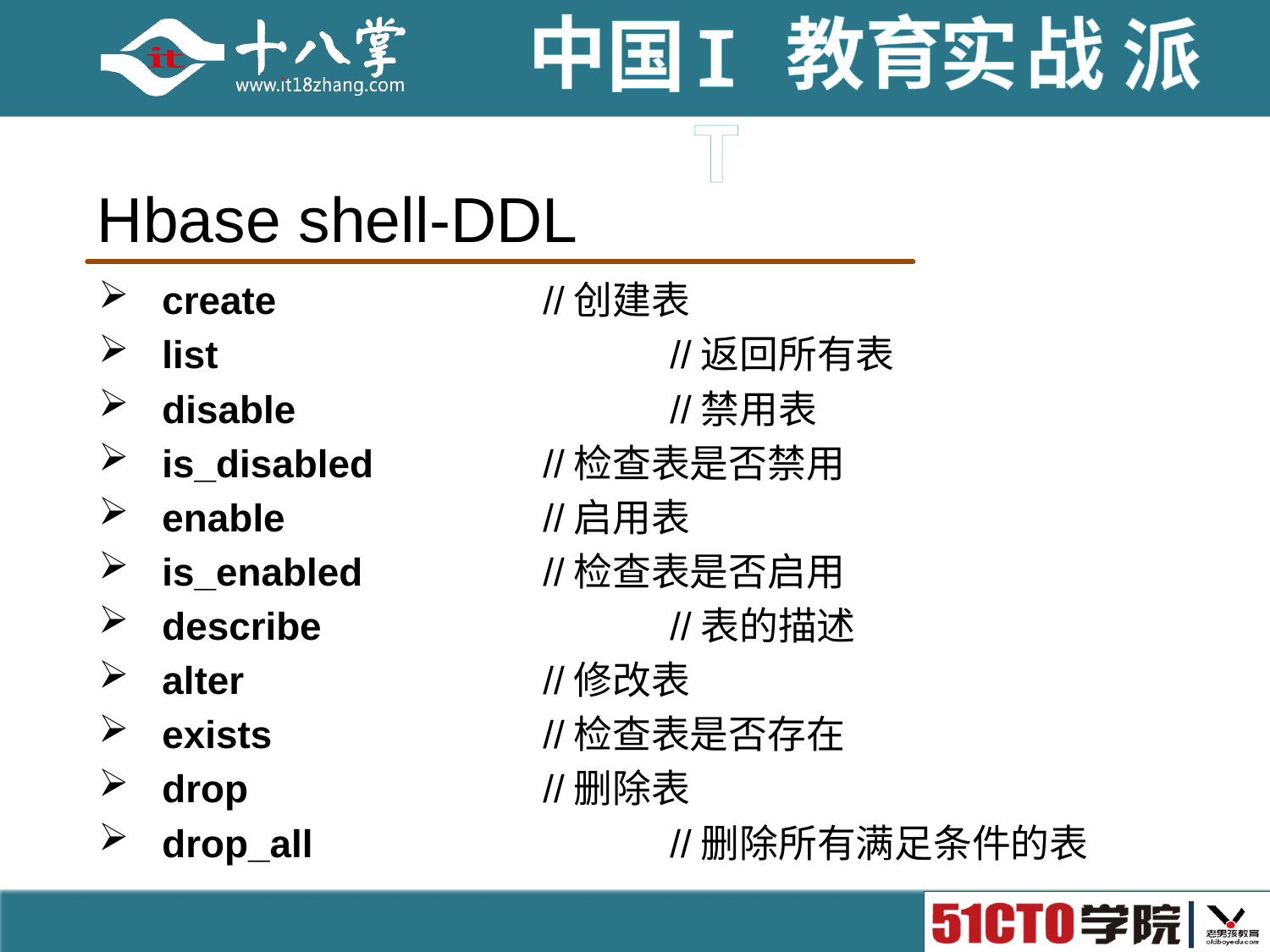

# Hbase shell-DDL
create			//创建表
list				//返回所有表
disable			//禁用表
is_disabled		//检查表是否禁用
enable			//启用表
is_enabled		//检查表是否启用
describe			//表的描述
alter			//修改表
exists			//检查表是否存在
drop			//删除表
drop_all			//删除所有满足条件的表